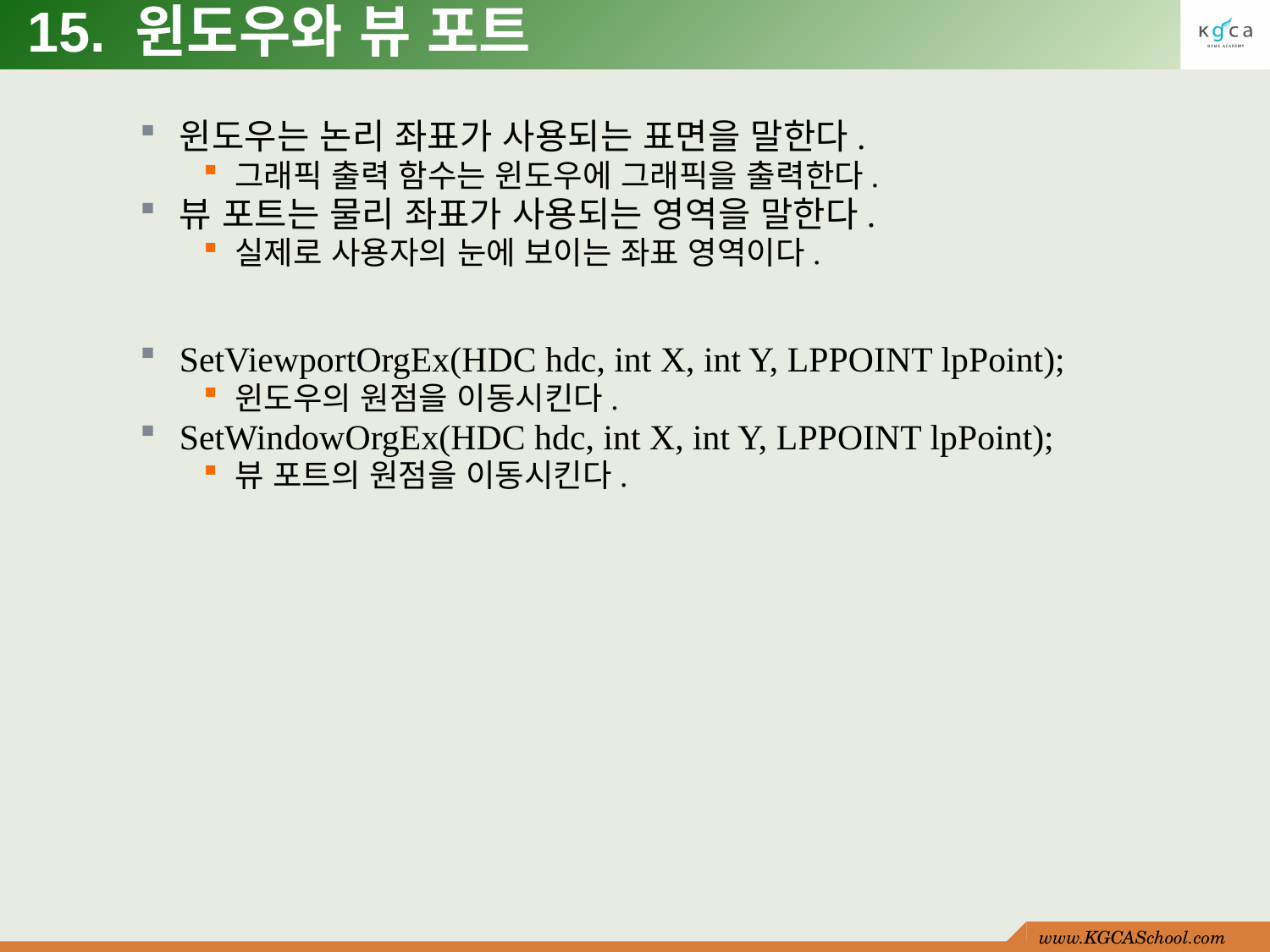

# 15. 윈도우와 뷰 포트
윈도우는 논리 좌표가 사용되는 표면을 말한다.
그래픽 출력 함수는 윈도우에 그래픽을 출력한다.
뷰 포트는 물리 좌표가 사용되는 영역을 말한다.
실제로 사용자의 눈에 보이는 좌표 영역이다.

SetViewportOrgEx(HDC hdc, int X, int Y, LPPOINT lpPoint);
윈도우의 원점을 이동시킨다.
SetWindowOrgEx(HDC hdc, int X, int Y, LPPOINT lpPoint);
뷰 포트의 원점을 이동시킨다.